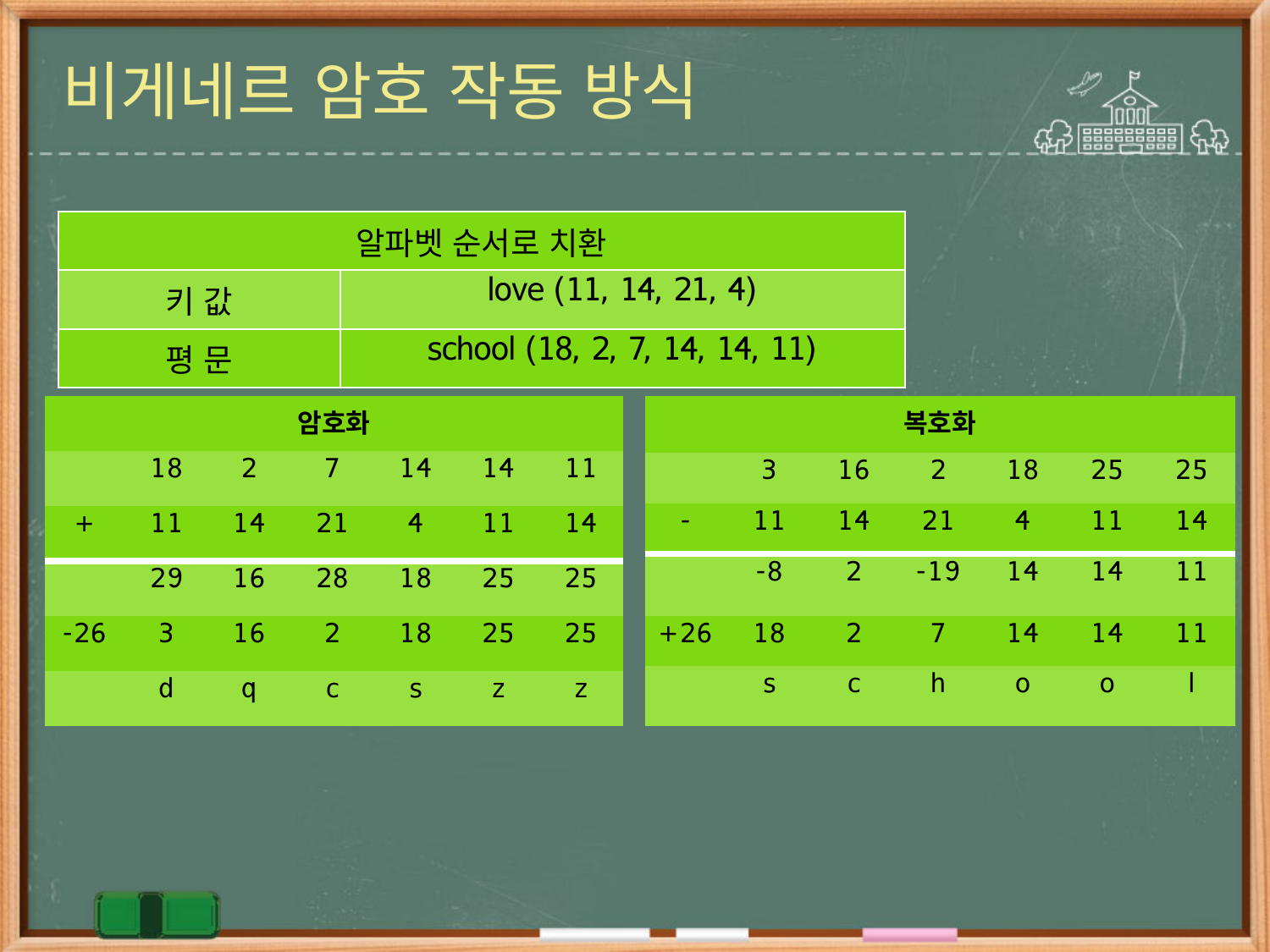

# 비게네르 암호 작동 방식
| 알파벳 순서로 치환 |  |
| --- | --- |
| 키 값 | love (11, 14, 21, 4) |
| 평 문 | school (18, 2, 7, 14, 14, 11) |
| 암호화 |  |  |  |  |  |  |
| --- | --- | --- | --- | --- | --- | --- |
|  | 18 | 2 | 7 | 14 | 14 | 11 |
| + | 11 | 14 | 21 | 4 | 11 | 14 |
|  | 29 | 16 | 28 | 18 | 25 | 25 |
| -26 | 3 | 16 | 2 | 18 | 25 | 25 |
|  | d | q | c | s | z | z |
| 복호화 |  |  |  |  |  |  |
| --- | --- | --- | --- | --- | --- | --- |
|  | 3 | 16 | 2 | 18 | 25 | 25 |
| - | 11 | 14 | 21 | 4 | 11 | 14 |
|  | -8 | 2 | -19 | 14 | 14 | 11 |
| +26 | 18 | 2 | 7 | 14 | 14 | 11 |
|  | s | c | h | o | o | l |